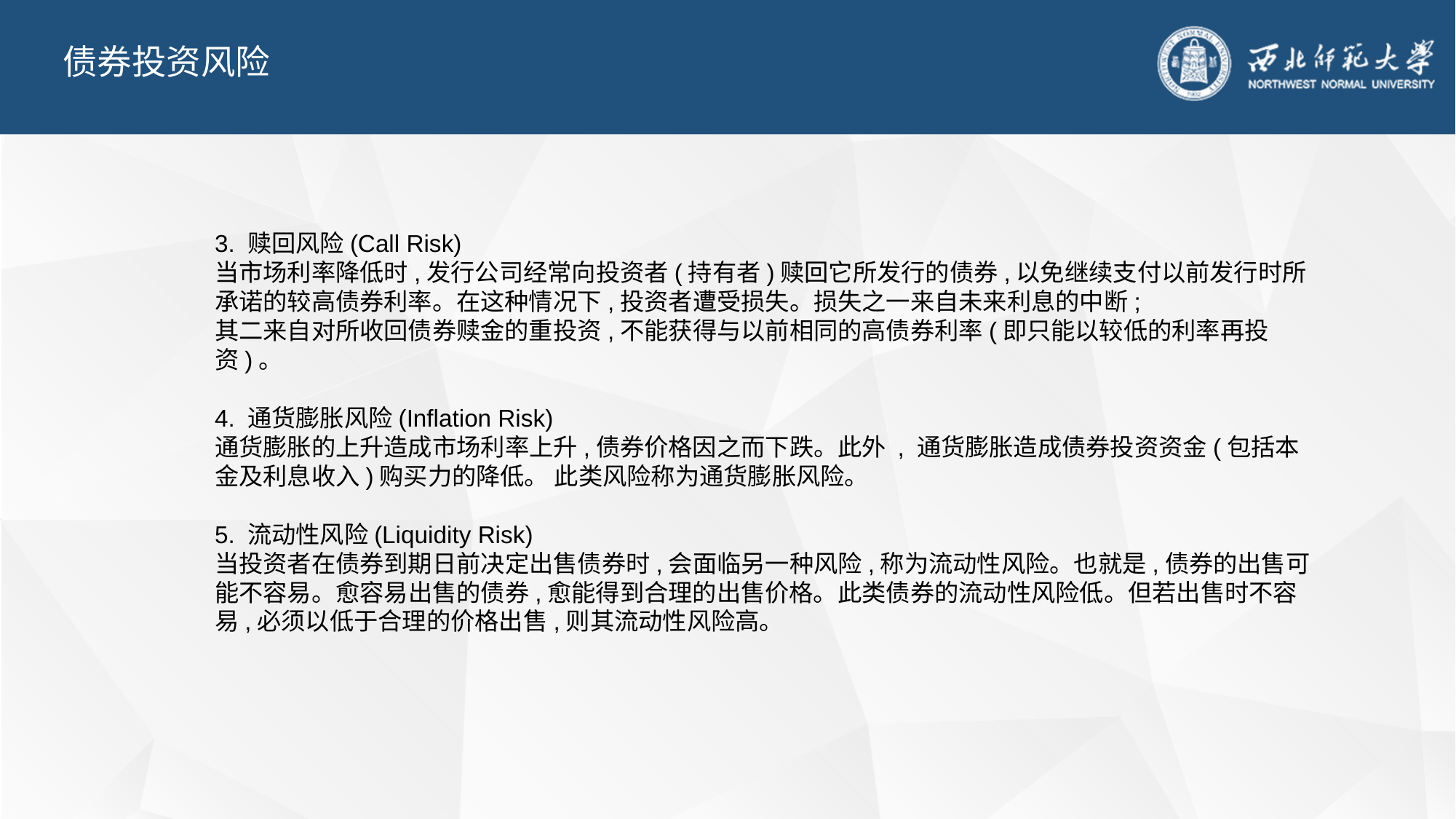

债券投资风险
3. 赎回风险(Call Risk)
当市场利率降低时,发行公司经常向投资者(持有者)赎回它所发行的债券,以免继续支付以前发行时所承诺的较高债券利率。在这种情况下,投资者遭受损失。损失之一来自未来利息的中断;
其二来自对所收回债券赎金的重投资,不能获得与以前相同的高债券利率(即只能以较低的利率再投资)。

4. 通货膨胀风险(Inflation Risk)
通货膨胀的上升造成市场利率上升,债券价格因之而下跌。此外 , 通货膨胀造成债券投资资金(包括本金及利息收入)购买力的降低。 此类风险称为通货膨胀风险。

5. 流动性风险(Liquidity Risk)
当投资者在债券到期日前决定出售债券时,会面临另一种风险,称为流动性风险。也就是,债券的出售可能不容易。愈容易出售的债券,愈能得到合理的出售价格。此类债券的流动性风险低。但若出售时不容易,必须以低于合理的价格出售,则其流动性风险高。